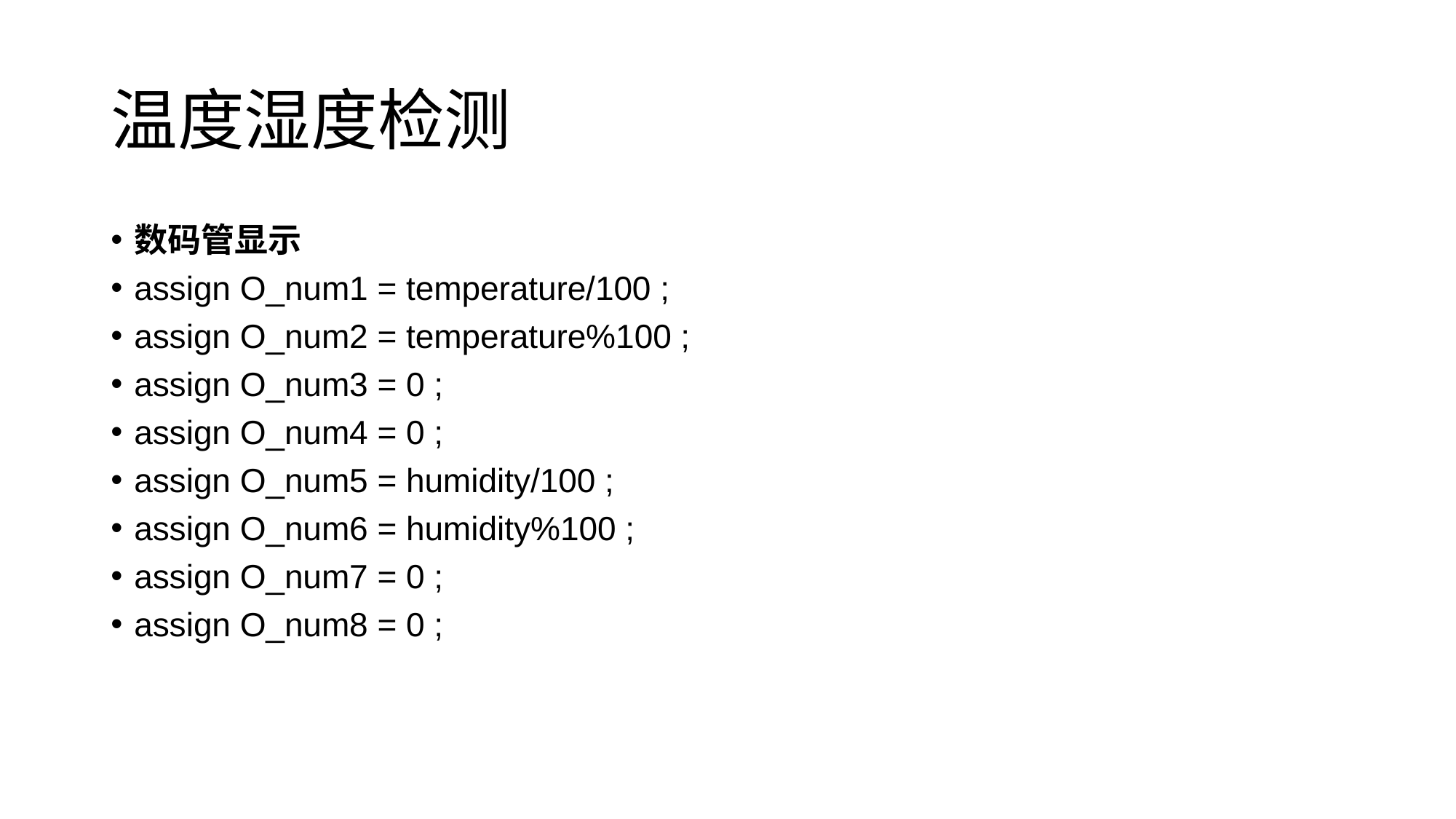

# 温度湿度检测
数码管显示
assign O_num1 = temperature/100 ;
assign O_num2 = temperature%100 ;
assign O_num3 = 0 ;
assign O_num4 = 0 ;
assign O_num5 = humidity/100 ;
assign O_num6 = humidity%100 ;
assign O_num7 = 0 ;
assign O_num8 = 0 ;